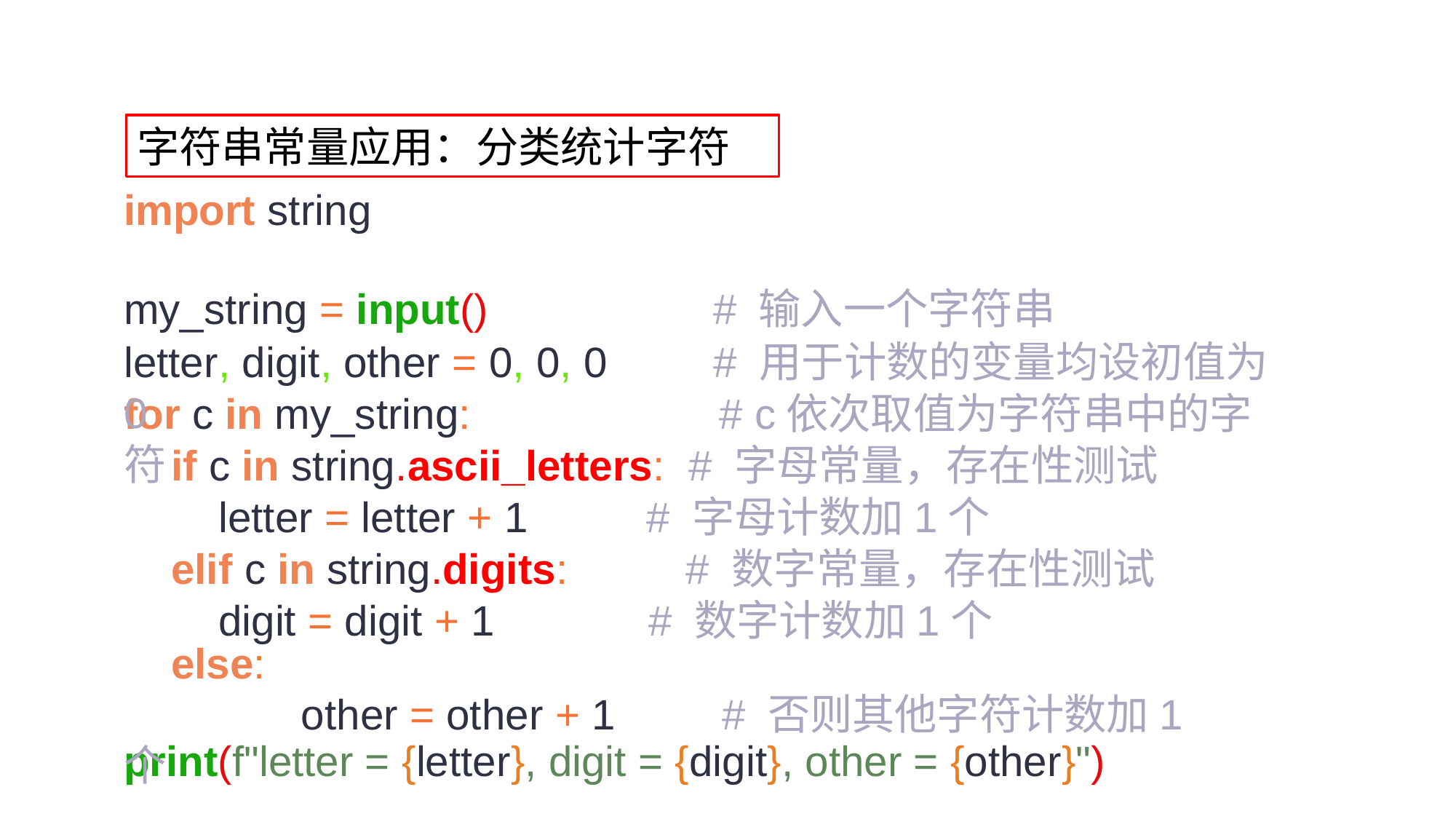

字符串常量应用：分类统计字符
import string
my_string = input()                   # 输入一个字符串
letter, digit, other = 0, 0, 0         # 用于计数的变量均设初值为0
for c in my_string:                     # c依次取值为字符串中的字符
    if c in string.ascii_letters:  # 字母常量，存在性测试
        letter = letter + 1          # 字母计数加1个
    elif c in string.digits:          # 数字常量，存在性测试
        digit = digit + 1             # 数字计数加1个
    else:
               other = other + 1         # 否则其他字符计数加1个
print(f"letter = {letter}, digit = {digit}, other = {other}")